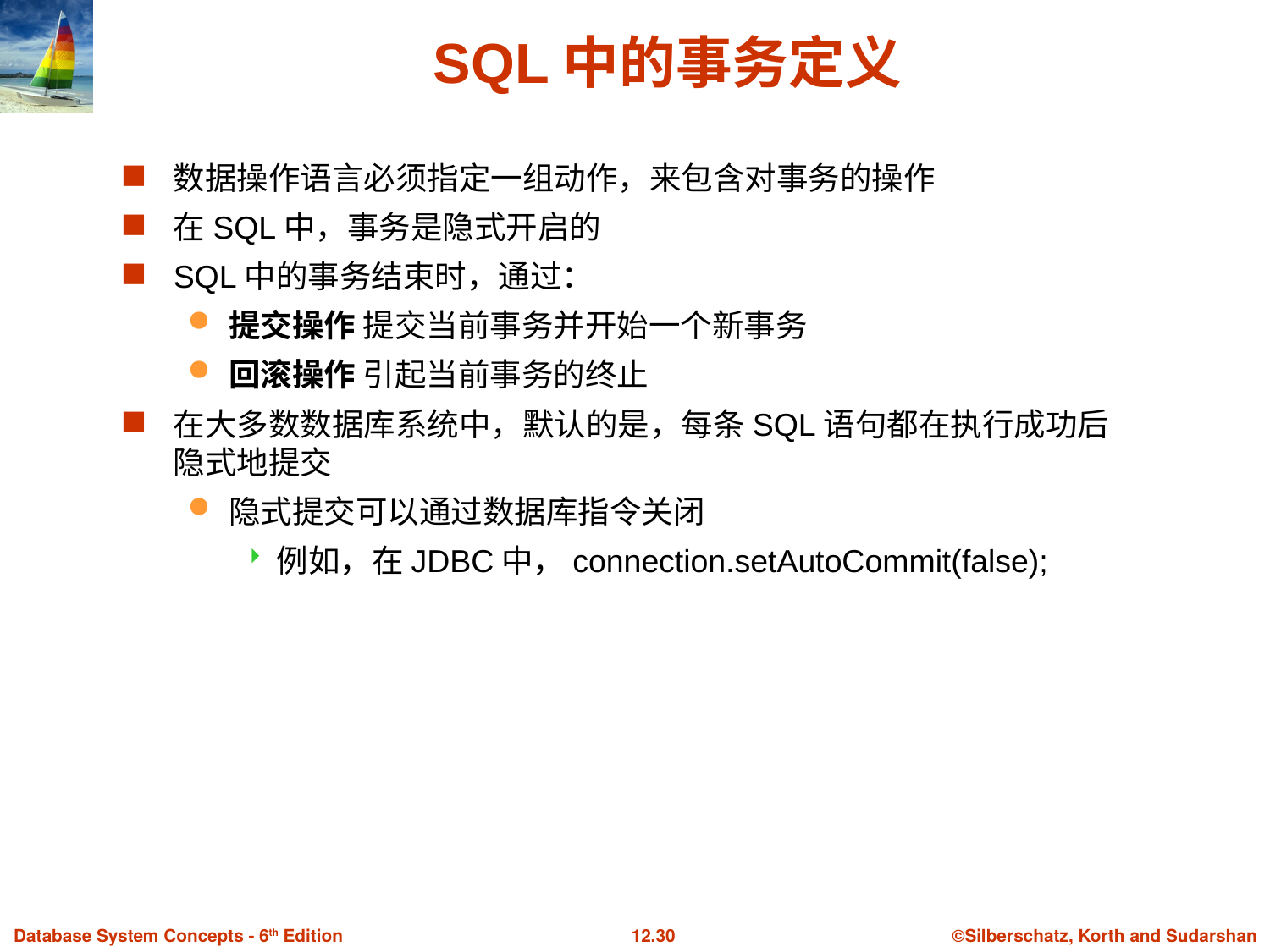

# SQL中的事务定义
数据操作语言必须指定一组动作，来包含对事务的操作
在SQL中，事务是隐式开启的
SQL中的事务结束时，通过：
提交操作 提交当前事务并开始一个新事务
回滚操作 引起当前事务的终止
在大多数数据库系统中，默认的是，每条SQL语句都在执行成功后隐式地提交
隐式提交可以通过数据库指令关闭
例如，在JDBC中，connection.setAutoCommit(false);